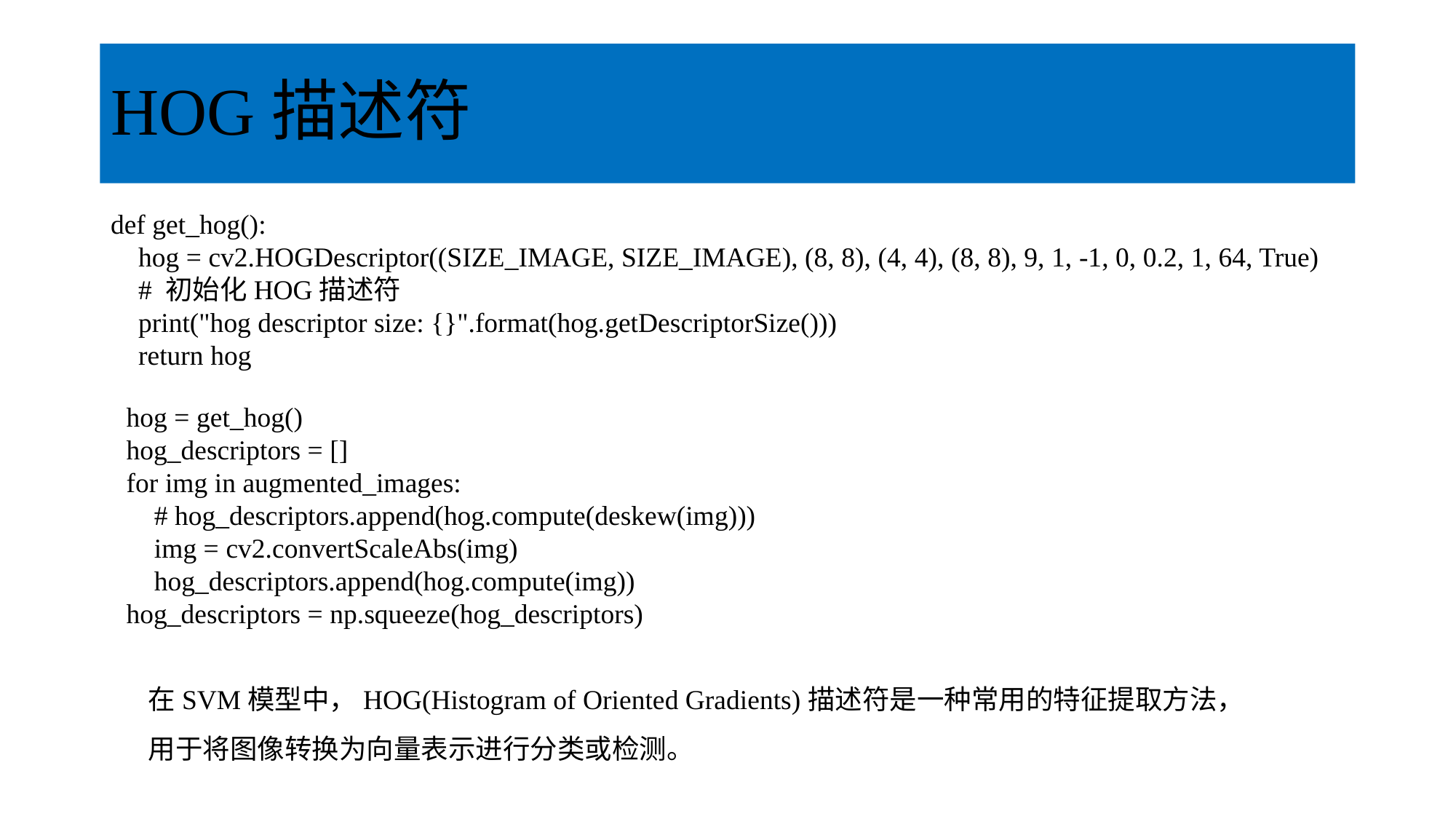

# HOG描述符
def get_hog():
    hog = cv2.HOGDescriptor((SIZE_IMAGE, SIZE_IMAGE), (8, 8), (4, 4), (8, 8), 9, 1, -1, 0, 0.2, 1, 64, True)
    # 初始化HOG描述符
    print("hog descriptor size: {}".format(hog.getDescriptorSize()))
    return hog
hog = get_hog()
hog_descriptors = []
for img in augmented_images:
    # hog_descriptors.append(hog.compute(deskew(img)))
    img = cv2.convertScaleAbs(img)
    hog_descriptors.append(hog.compute(img))
hog_descriptors = np.squeeze(hog_descriptors)
在SVM模型中，HOG(Histogram of Oriented Gradients)描述符是一种常用的特征提取方法，用于将图像转换为向量表示进行分类或检测。